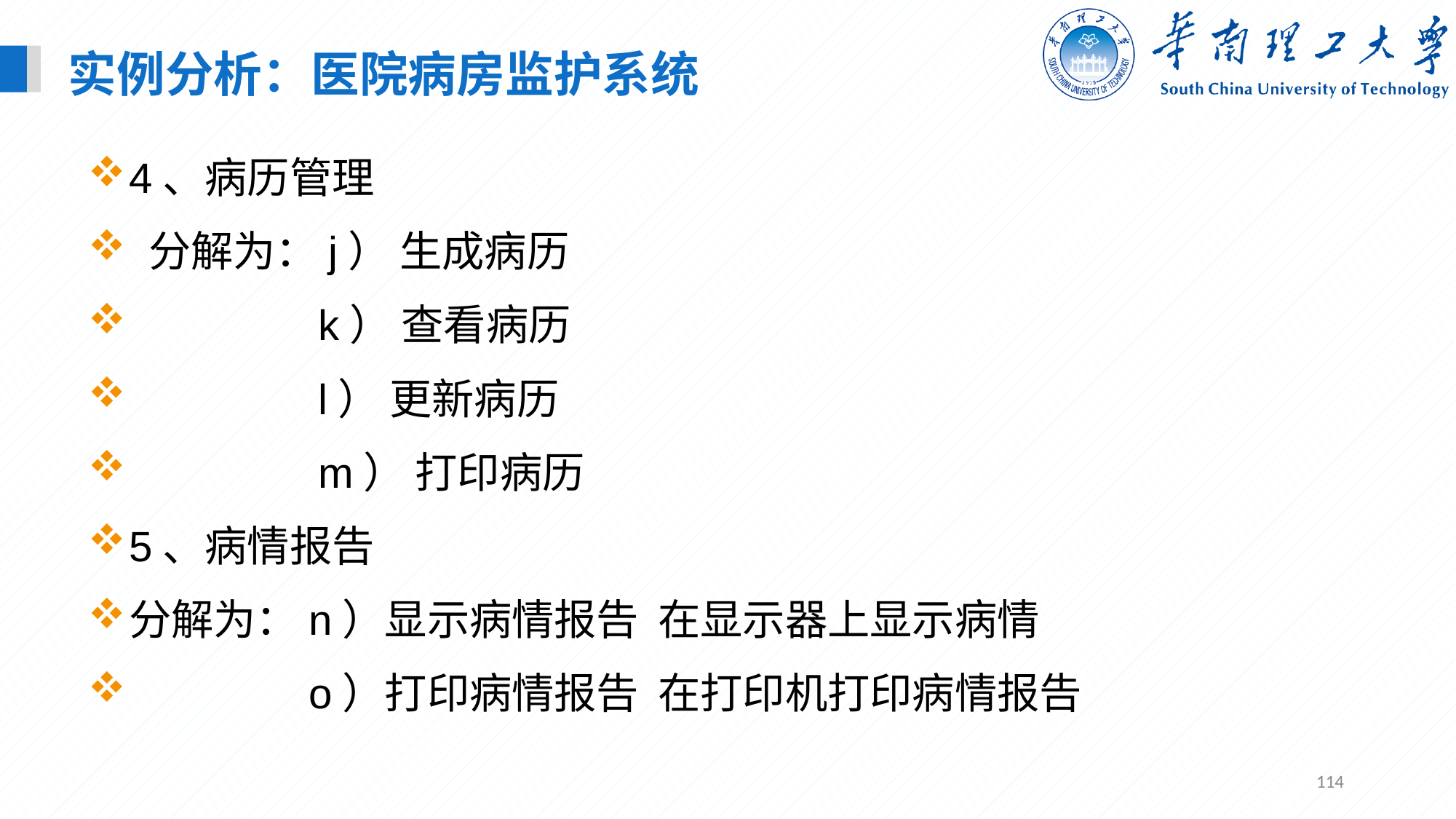

实例分析：医院病房监护系统
4、病历管理
 分解为：j） 生成病历
　　　　 k） 查看病历
　　　　 l） 更新病历
　　　　 m） 打印病历
5、病情报告
分解为：n）显示病情报告  在显示器上显示病情
　　　　o）打印病情报告  在打印机打印病情报告
114